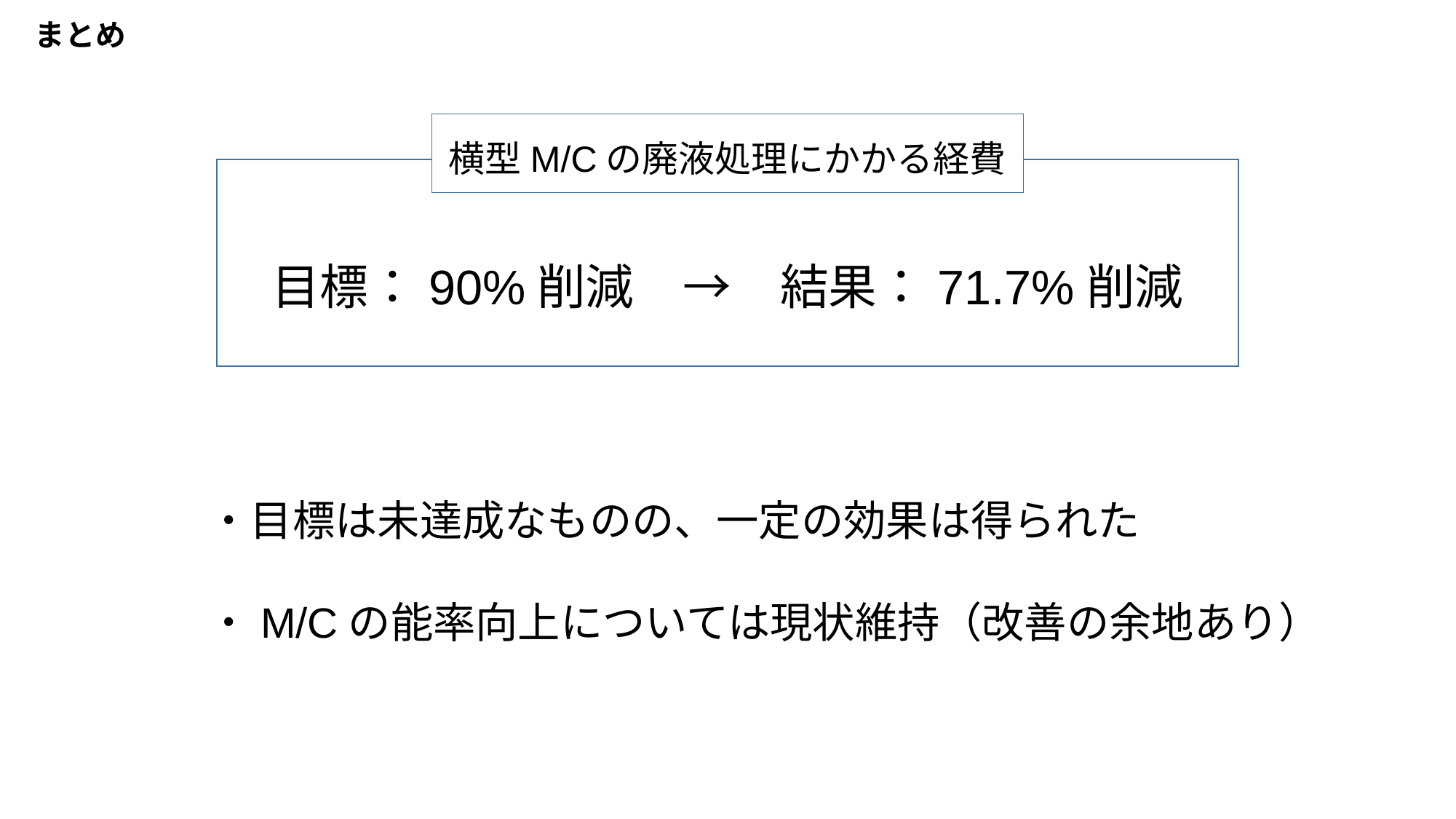

まとめ
横型M/Cの廃液処理にかかる経費

目標：90%削減　→　結果：71.7%削減
・目標は未達成なものの、一定の効果は得られた
・M/Cの能率向上については現状維持（改善の余地あり）